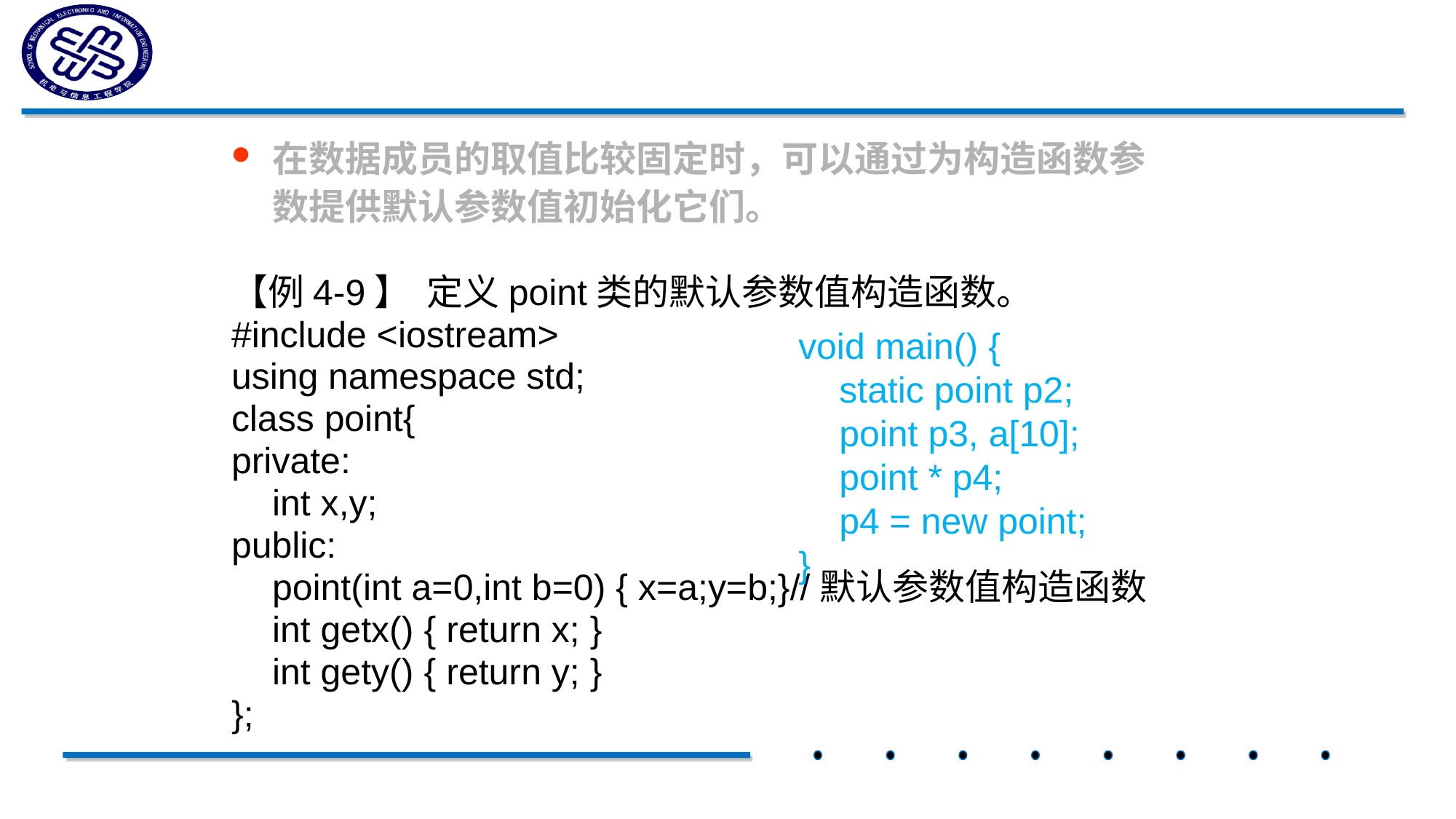

#
在数据成员的取值比较固定时，可以通过为构造函数参数提供默认参数值初始化它们。

【例4-9】  定义point类的默认参数值构造函数。
#include <iostream>
using namespace std;
class point{
private:
    int x,y;
public:
    point(int a=0,int b=0) { x=a;y=b;}//默认参数值构造函数
    int getx() { return x; }
    int gety() { return y; }
};
void main() {
    static point p2;
    point p3, a[10];
    point * p4;
    p4 = new point;
}